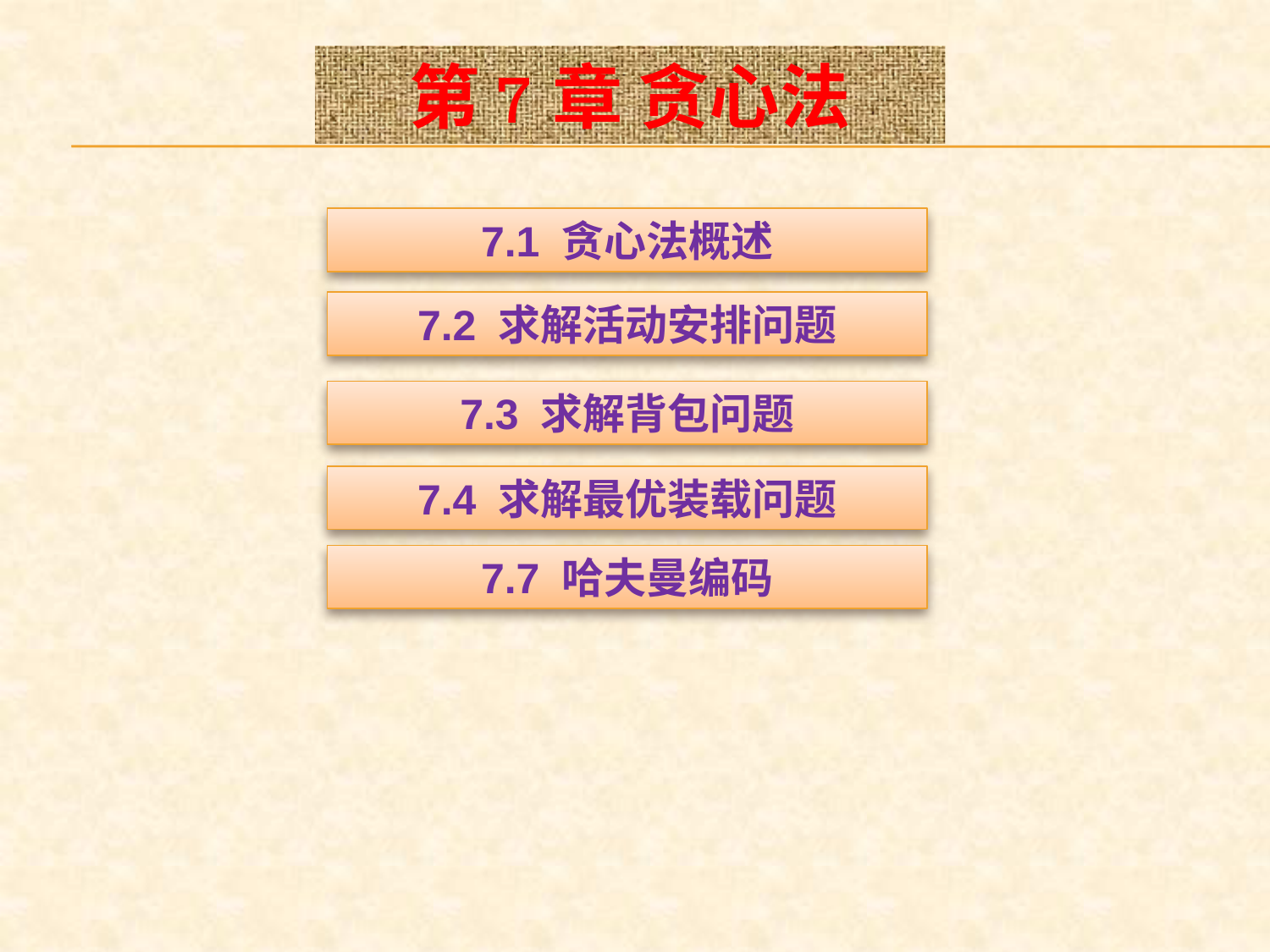

第7章 贪心法
7.1 贪心法概述
7.2 求解活动安排问题
7.3 求解背包问题
7.4 求解最优装载问题
7.7 哈夫曼编码